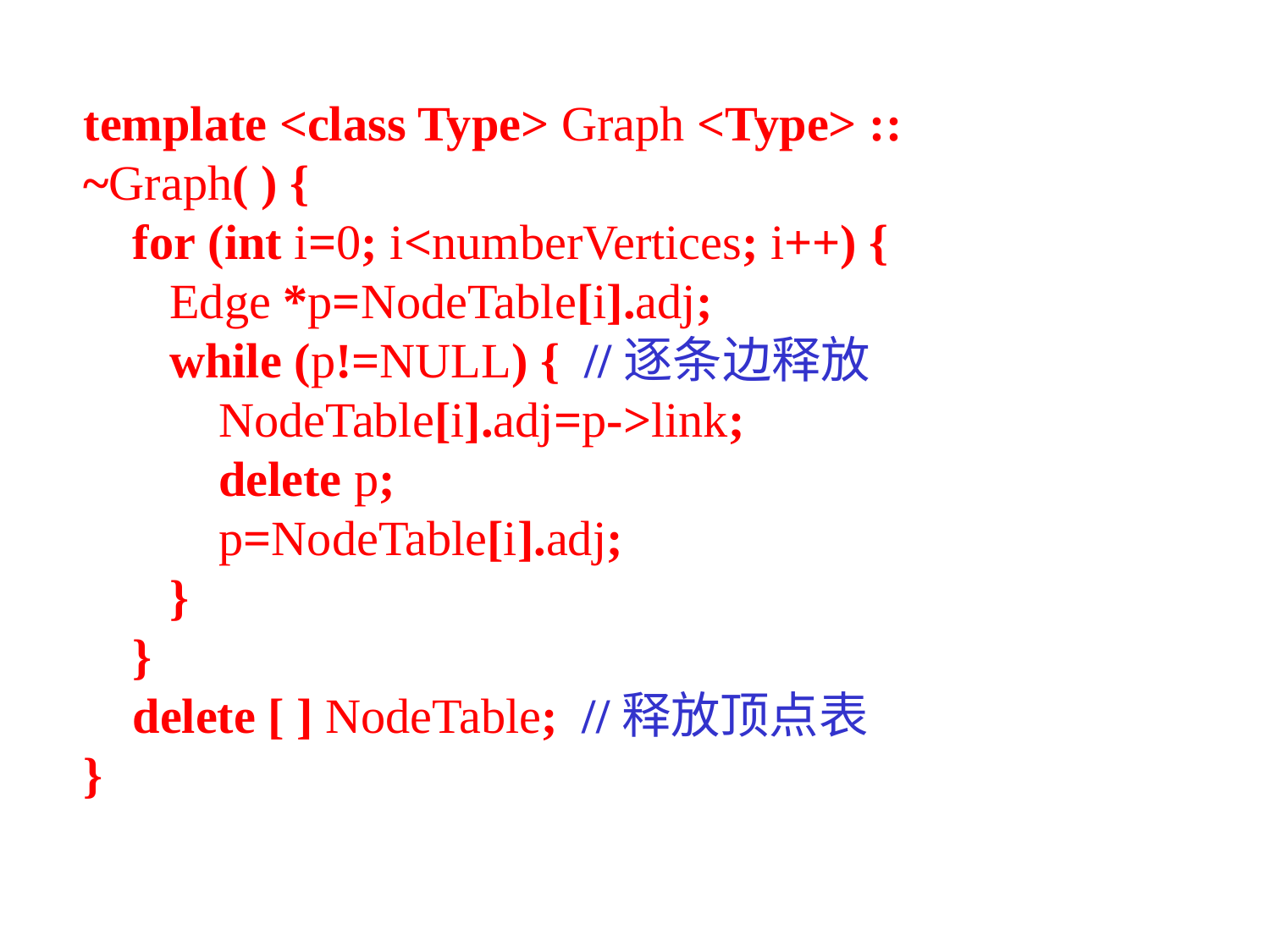

template <class Type> Graph <Type> ::
~Graph( ) {
    for (int i=0; i<numberVertices; i++) {
       Edge *p=NodeTable[i].adj;
       while (p!=NULL) {  //逐条边释放
           NodeTable[i].adj=p->link;
           delete p;
           p=NodeTable[i].adj;
       }
    }
    delete [ ] NodeTable;  //释放顶点表
}
54